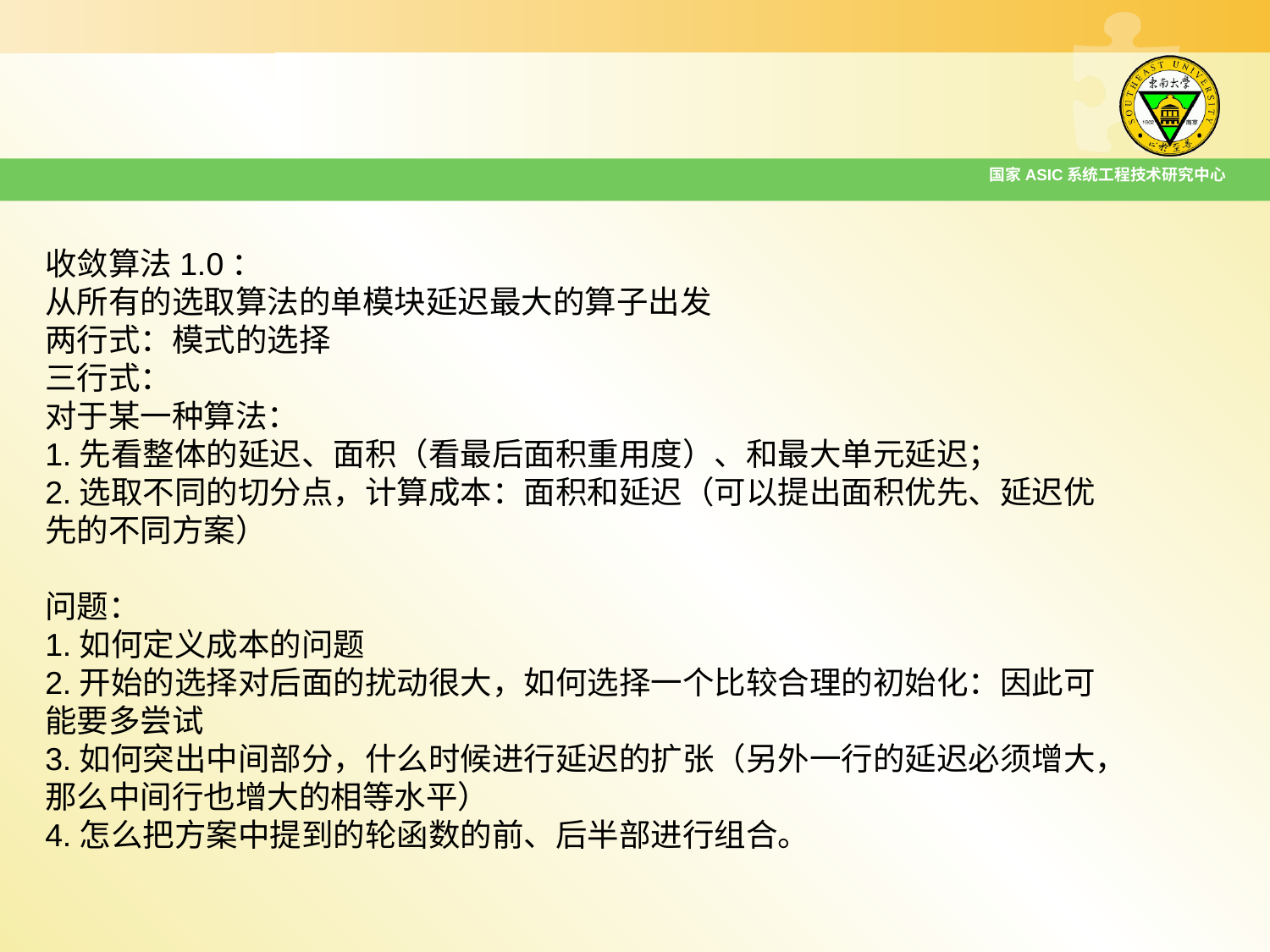

国家ASIC系统工程技术研究中心
收敛算法1.0：
从所有的选取算法的单模块延迟最大的算子出发
两行式：模式的选择
三行式：
对于某一种算法：
1.先看整体的延迟、面积（看最后面积重用度）、和最大单元延迟；
2.选取不同的切分点，计算成本：面积和延迟（可以提出面积优先、延迟优先的不同方案）

问题：
1.如何定义成本的问题
2.开始的选择对后面的扰动很大，如何选择一个比较合理的初始化：因此可能要多尝试
3.如何突出中间部分，什么时候进行延迟的扩张（另外一行的延迟必须增大，那么中间行也增大的相等水平）
4.怎么把方案中提到的轮函数的前、后半部进行组合。